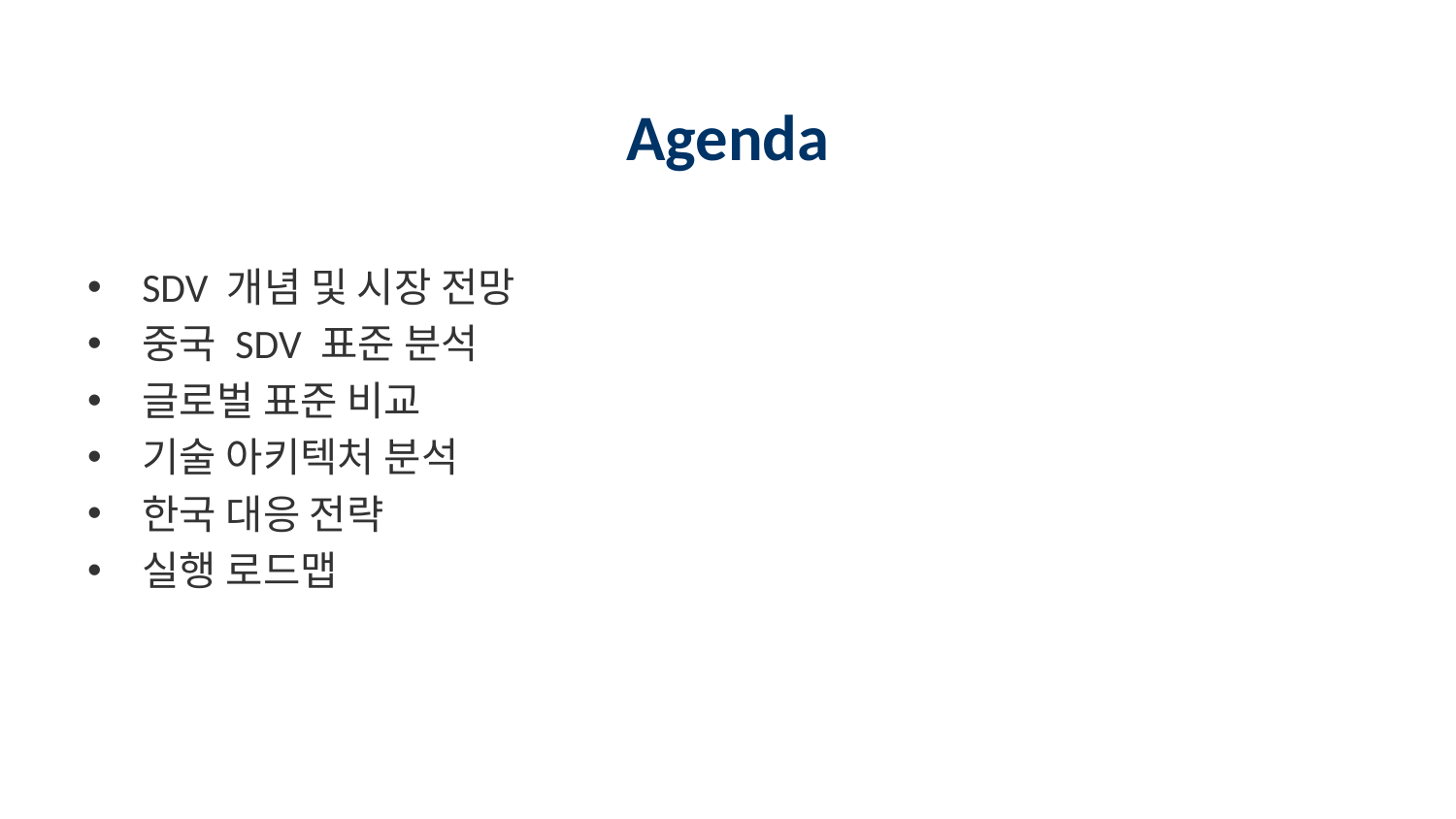

# Agenda
SDV 개념 및 시장 전망
중국 SDV 표준 분석
글로벌 표준 비교
기술 아키텍처 분석
한국 대응 전략
실행 로드맵